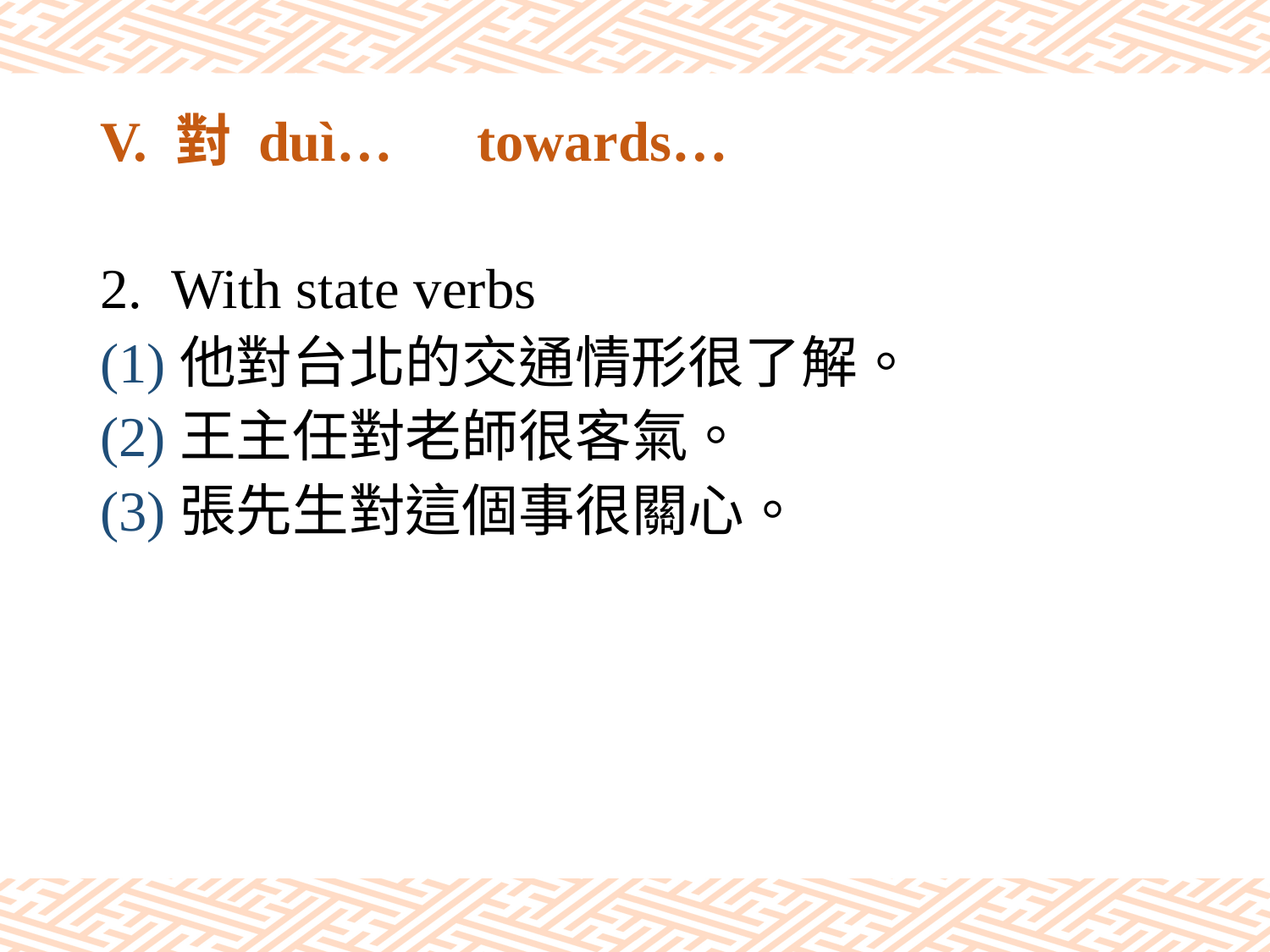

# V. 對 duì…　towards…
With state verbs
(1)他對台北的交通情形很了解。
(2)王主任對老師很客氣。
(3)張先生對這個事很關心。